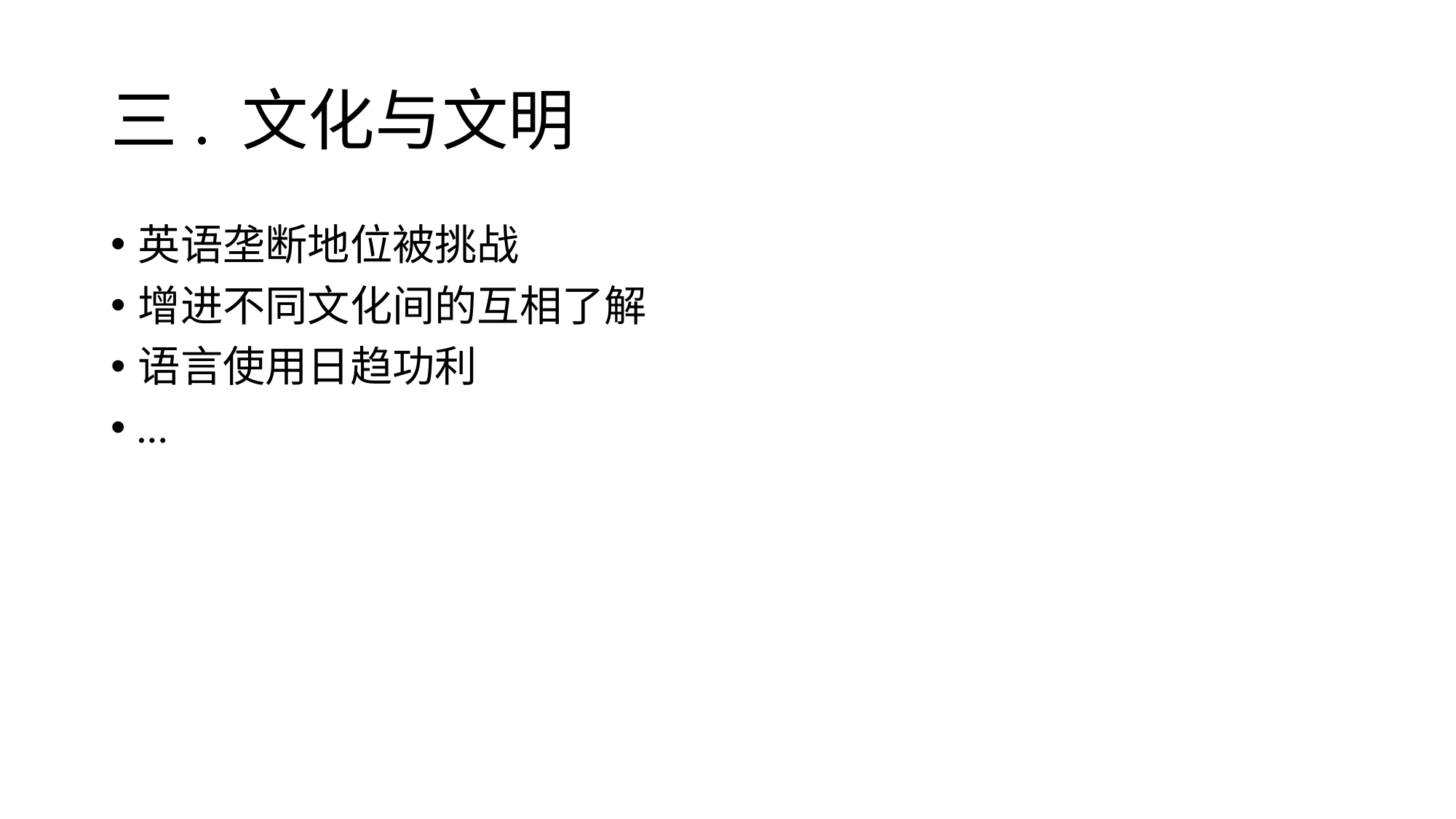

# 三. 文化与文明
英语垄断地位被挑战
增进不同文化间的互相了解
语言使用日趋功利
…